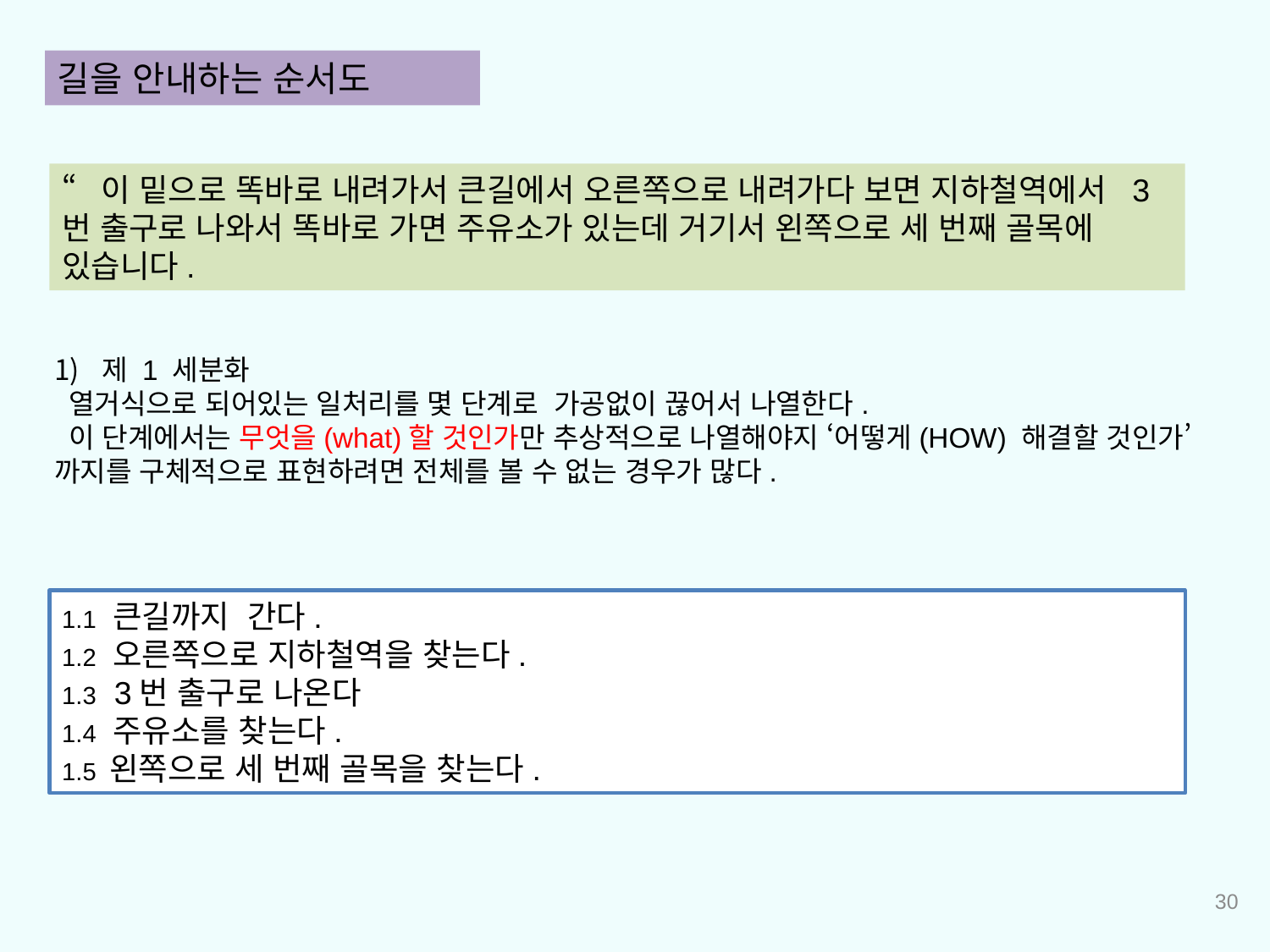

길을 안내하는 순서도
“이 밑으로 똑바로 내려가서 큰길에서 오른쪽으로 내려가다 보면 지하철역에서  3번 출구로 나와서 똑바로 가면 주유소가 있는데 거기서 왼쪽으로 세 번째 골목에 있습니다.
제 1 세분화
 열거식으로 되어있는 일처리를 몇 단계로  가공없이 끊어서 나열한다.
 이 단계에서는 무엇을(what)할 것인가만 추상적으로 나열해야지 ‘어떻게(HOW) 해결할 것인가’까지를 구체적으로 표현하려면 전체를 볼 수 없는 경우가 많다.
1.1 큰길까지  간다.
1.2 오른쪽으로 지하철역을 찾는다.
1.3  3번 출구로 나온다
1.4 주유소를 찾는다.
1.5 왼쪽으로 세 번째 골목을 찾는다.
30